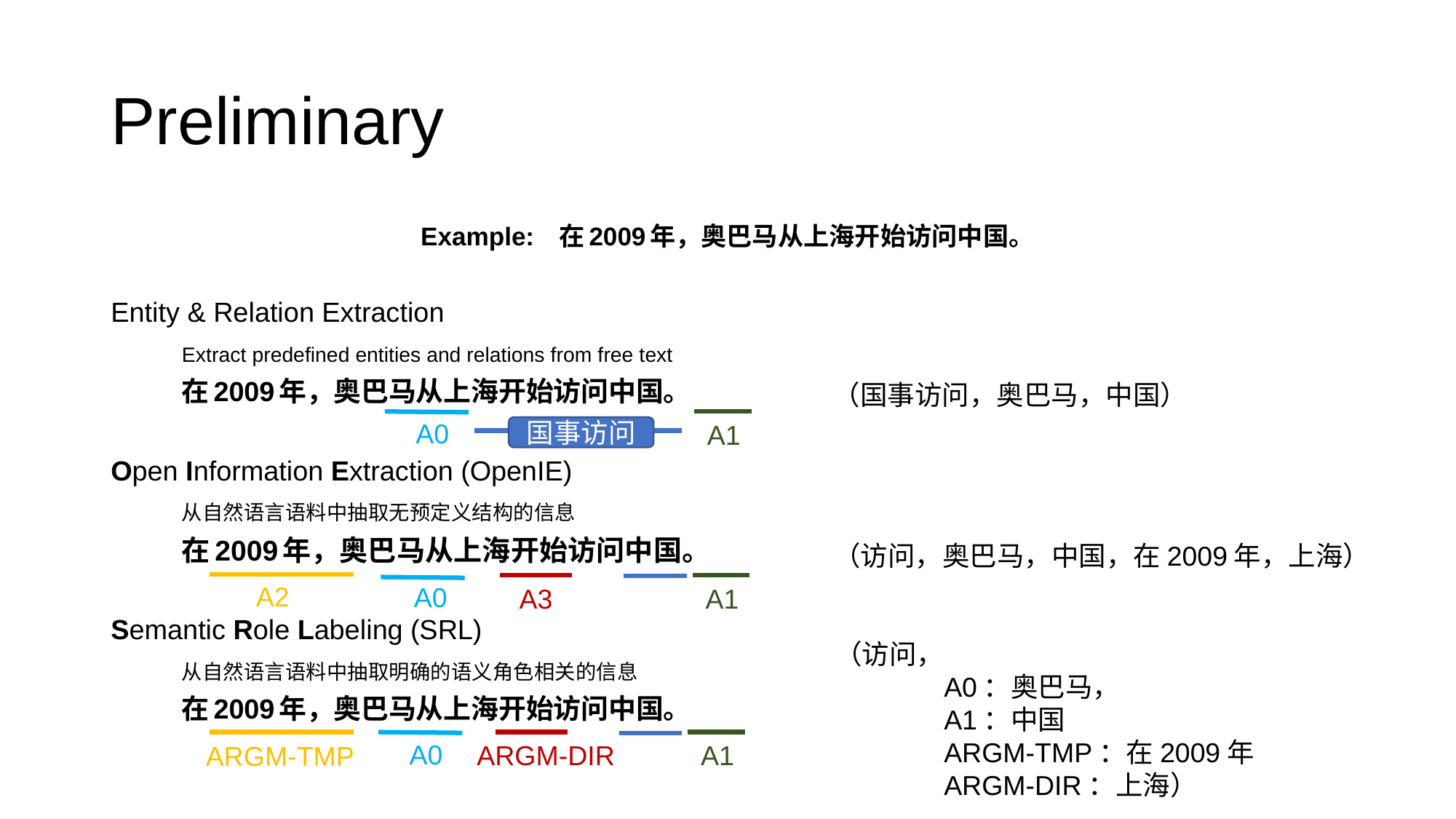

# Preliminary
Example:   在2009年，奥巴马从上海开始访问中国。

Entity & Relation Extraction
	Extract predefined entities and relations from free text
	在2009年，奥巴马从上海开始访问中国。

Open Information Extraction (OpenIE)
	从自然语言语料中抽取无预定义结构的信息
	在2009年，奥巴马从上海开始访问中国。

Semantic Role Labeling (SRL)
	从自然语言语料中抽取明确的语义角色相关的信息
	在2009年，奥巴马从上海开始访问中国。

（国事访问，奥巴马，中国）
A0
A1
国事访问
（访问，奥巴马，中国，在2009年，上海）
A2
A0
A3
A1
（访问，
	A0：奥巴马，
	A1：中国
	ARGM-TMP：在2009年
	ARGM-DIR：上海）
A0
ARGM-DIR
A1
ARGM-TMP